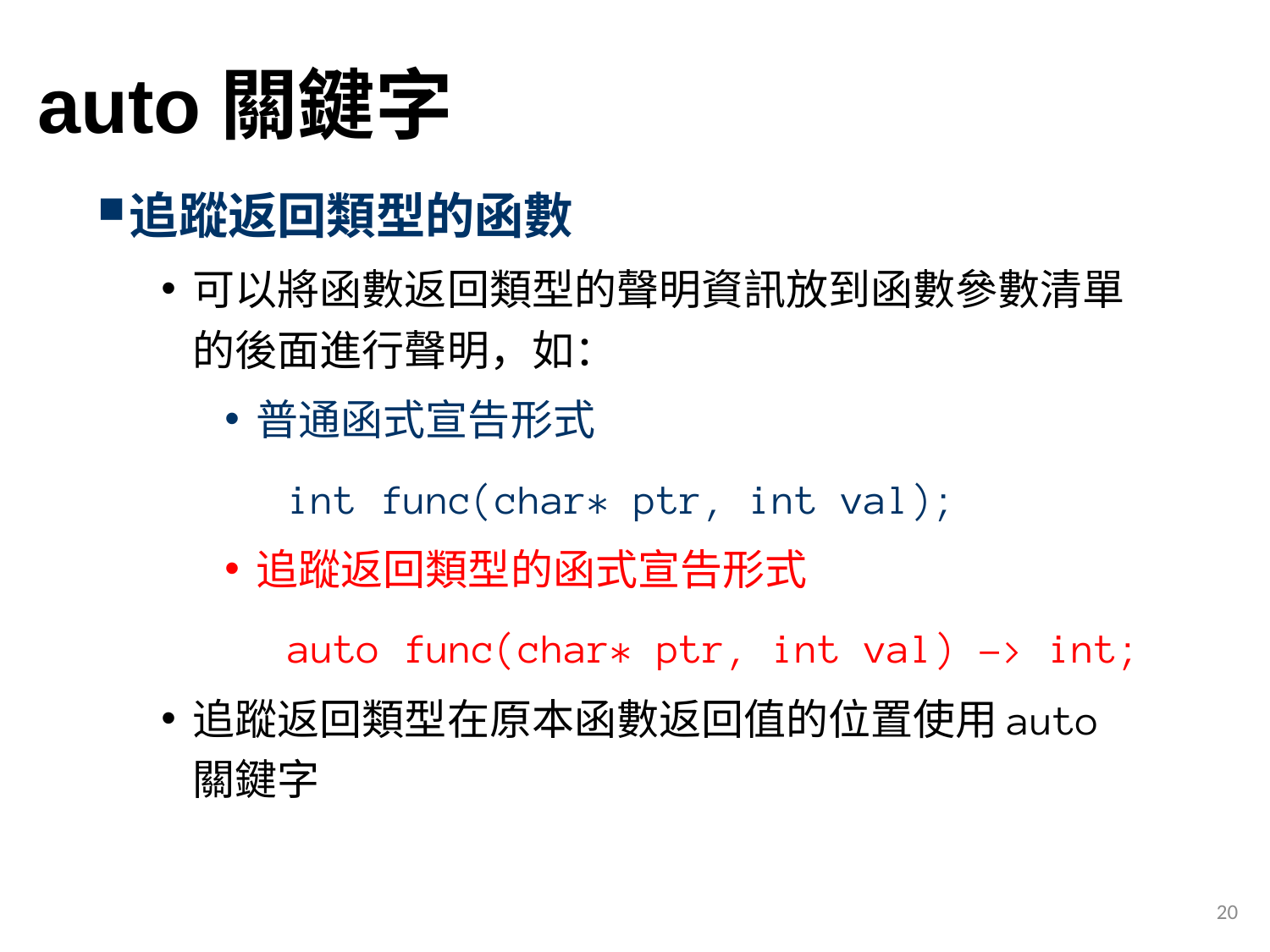

# auto關鍵字
追蹤返回類型的函數
可以將函數返回類型的聲明資訊放到函數參數清單的後面進行聲明，如：
普通函式宣告形式
	int func(char* ptr, int val);
追蹤返回類型的函式宣告形式
	auto func(char* ptr, int val) -> int;
追蹤返回類型在原本函數返回值的位置使用auto關鍵字
20